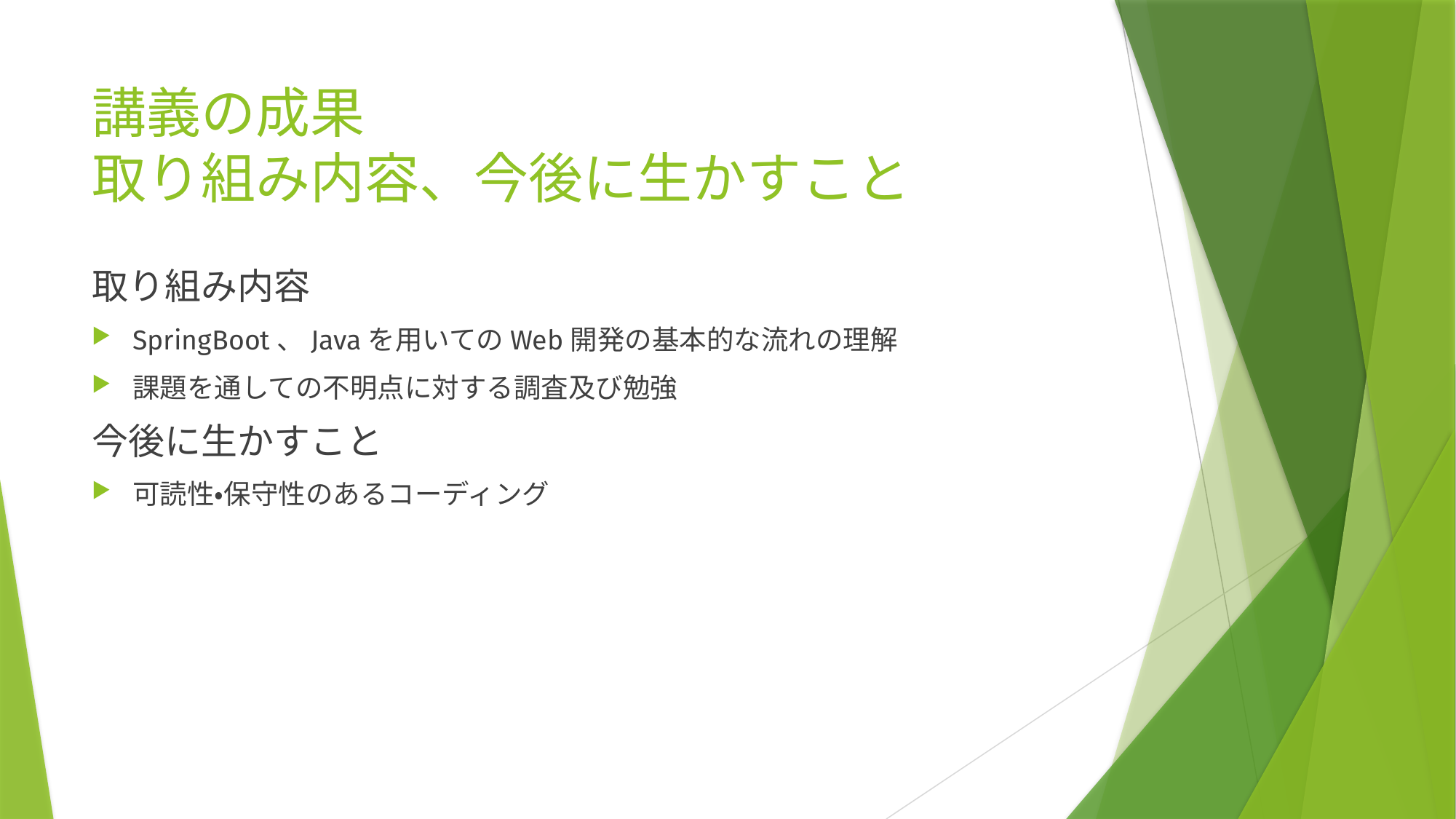

# 講義の成果 取り組み内容、今後に生かすこと
取り組み内容
SpringBoot、Javaを用いてのWeb開発の基本的な流れの理解
課題を通しての不明点に対する調査及び勉強
今後に生かすこと
可読性・保守性のあるコーディング